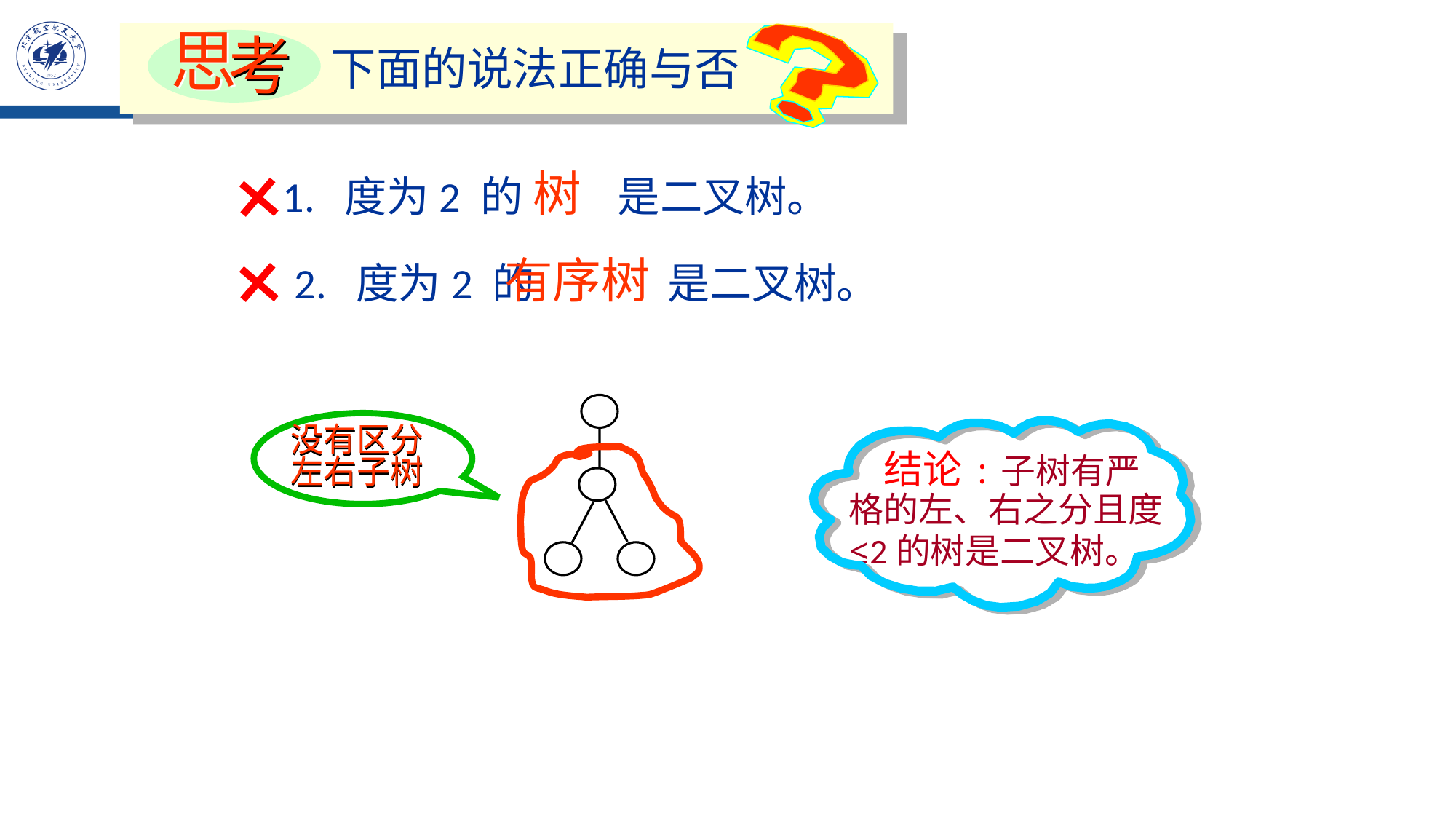

考

思

下面的说法正确与否
树
 1.  度为2 的          是二叉树。

有序树
 2.  度为2 的              是二叉树。

没有区分左右子树

   结论:子树有严
格的左、右之分且度
≤2的树是二叉树。